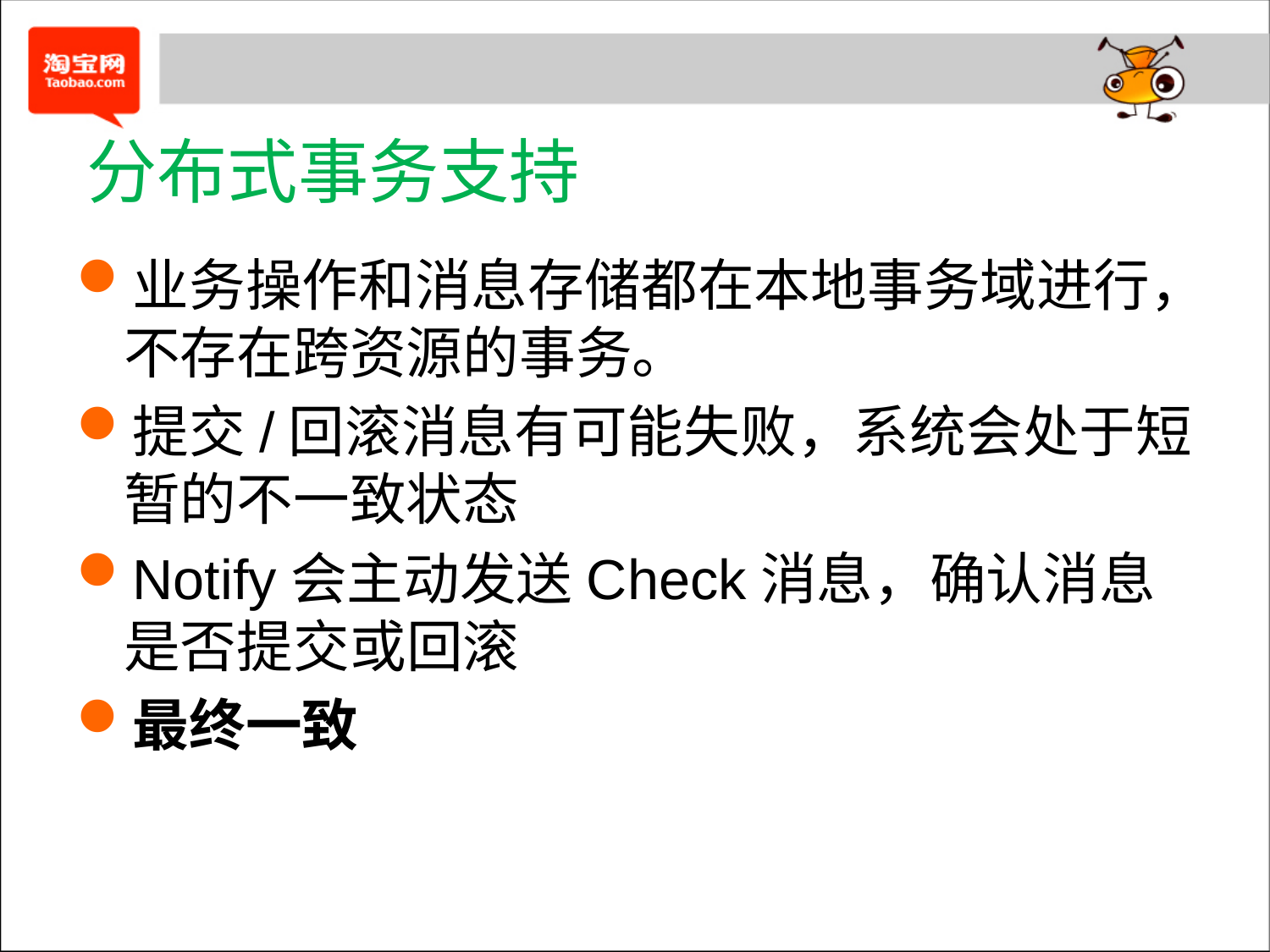

# 分布式事务支持
业务操作和消息存储都在本地事务域进行，不存在跨资源的事务。
提交/回滚消息有可能失败，系统会处于短暂的不一致状态
Notify会主动发送Check消息，确认消息是否提交或回滚
最终一致